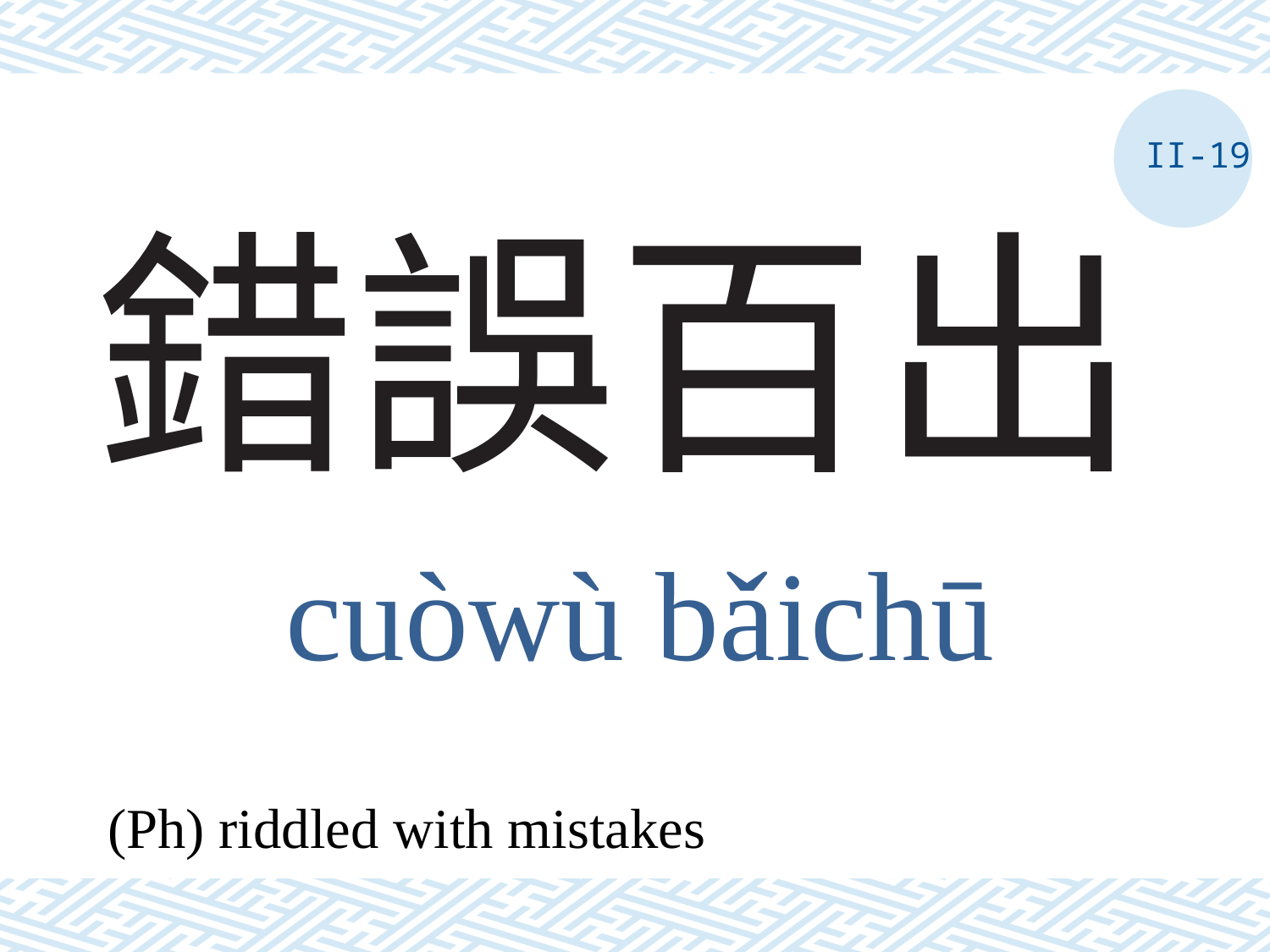

II-19

# 錯誤百出
cuòwù bǎichū
(Ph) riddled with mistakes